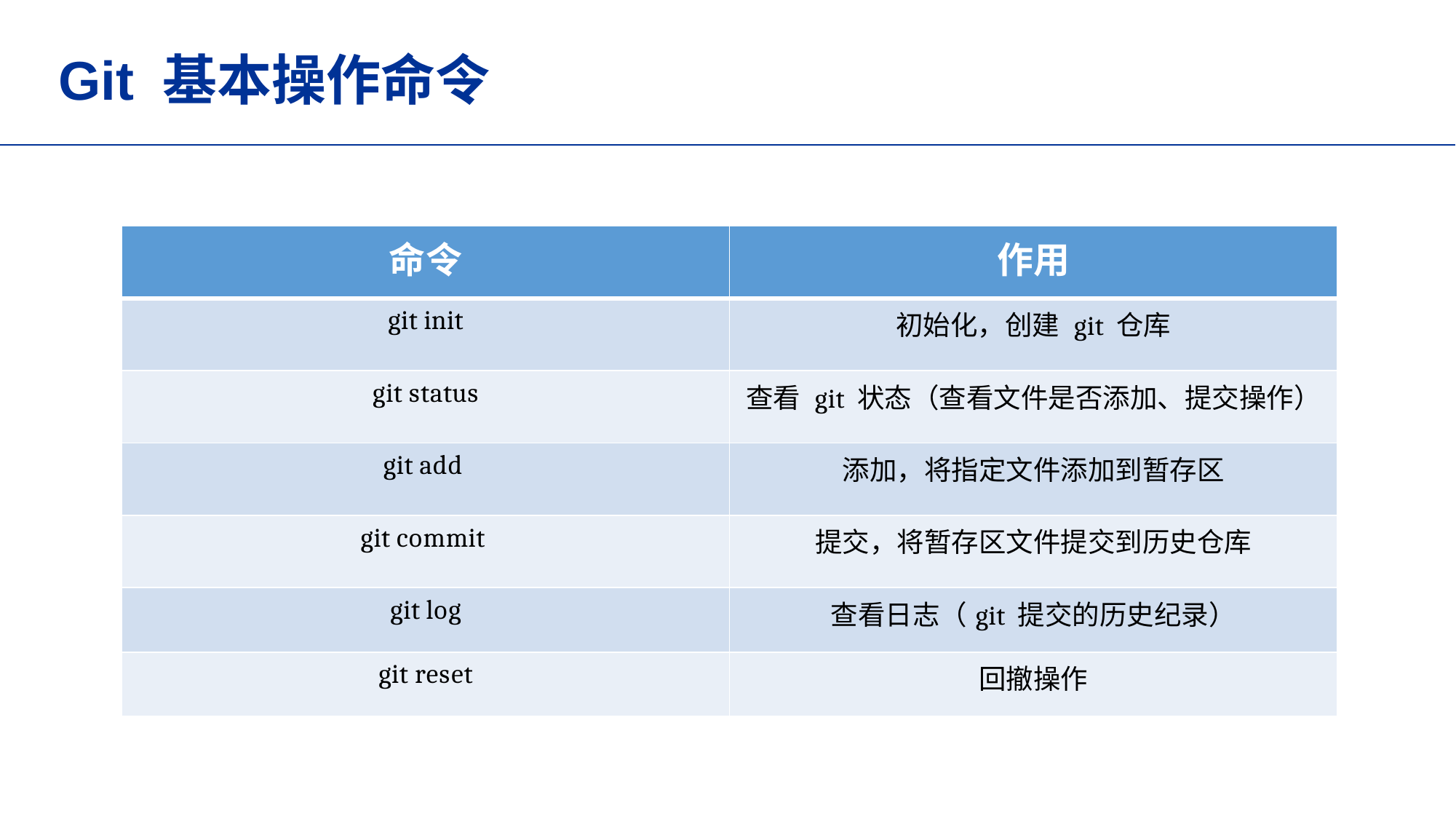

# Git 基本操作命令
| 命令 | 作用 |
| --- | --- |
| git init | 初始化，创建 git 仓库 |
| git status | 查看 git 状态（查看文件是否添加、提交操作） |
| git add | 添加，将指定文件添加到暂存区 |
| git commit | 提交，将暂存区文件提交到历史仓库 |
| git log | 查看日志（git 提交的历史纪录） |
| git reset | 回撤操作 |